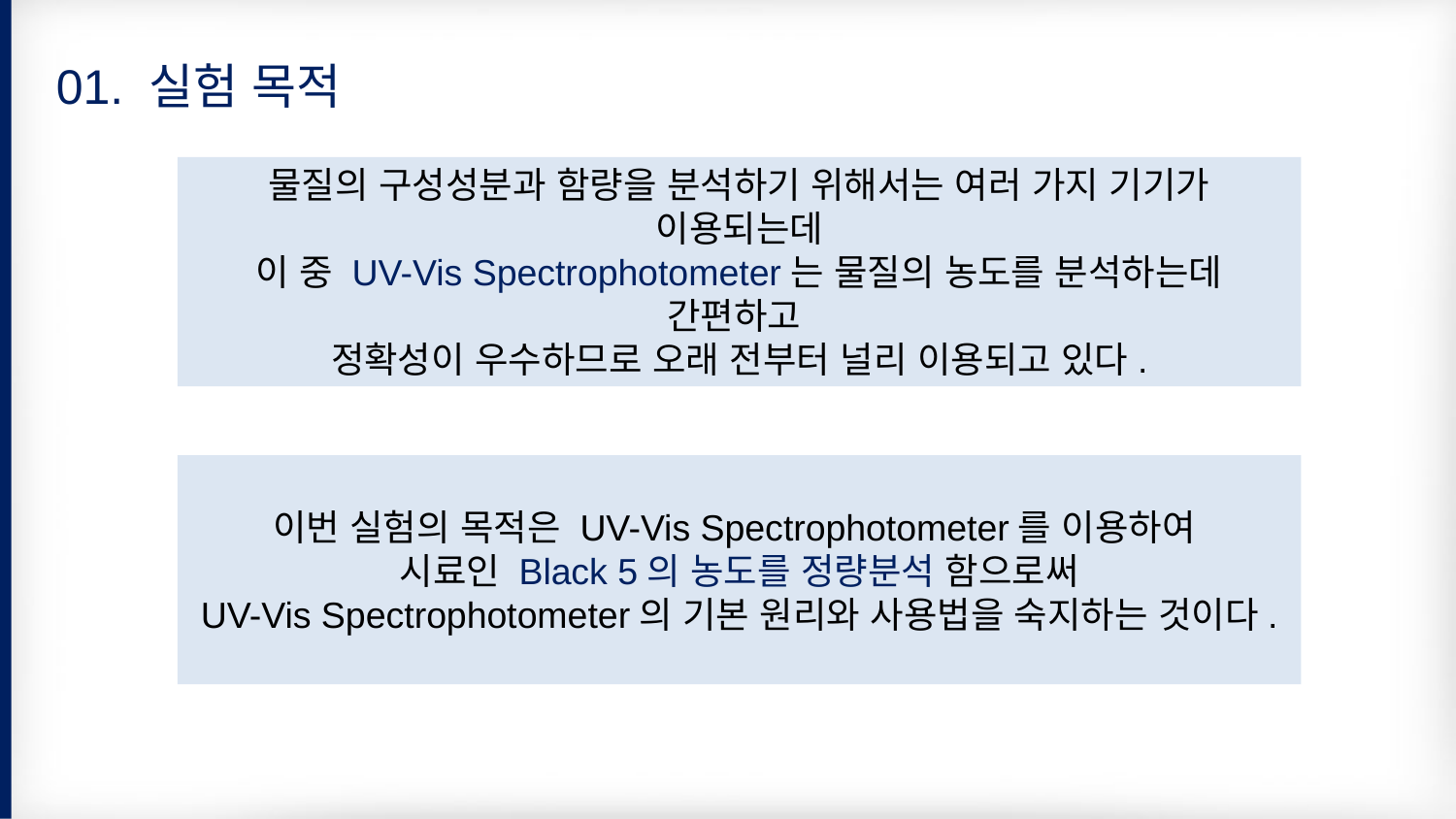

01. 실험 목적
물질의 구성성분과 함량을 분석하기 위해서는 여러 가지 기기가 이용되는데
이 중 UV-Vis Spectrophotometer는 물질의 농도를 분석하는데 간편하고
정확성이 우수하므로 오래 전부터 널리 이용되고 있다.
이번 실험의 목적은 UV-Vis Spectrophotometer를 이용하여
시료인 Black 5의 농도를 정량분석 함으로써
UV-Vis Spectrophotometer의 기본 원리와 사용법을 숙지하는 것이다.